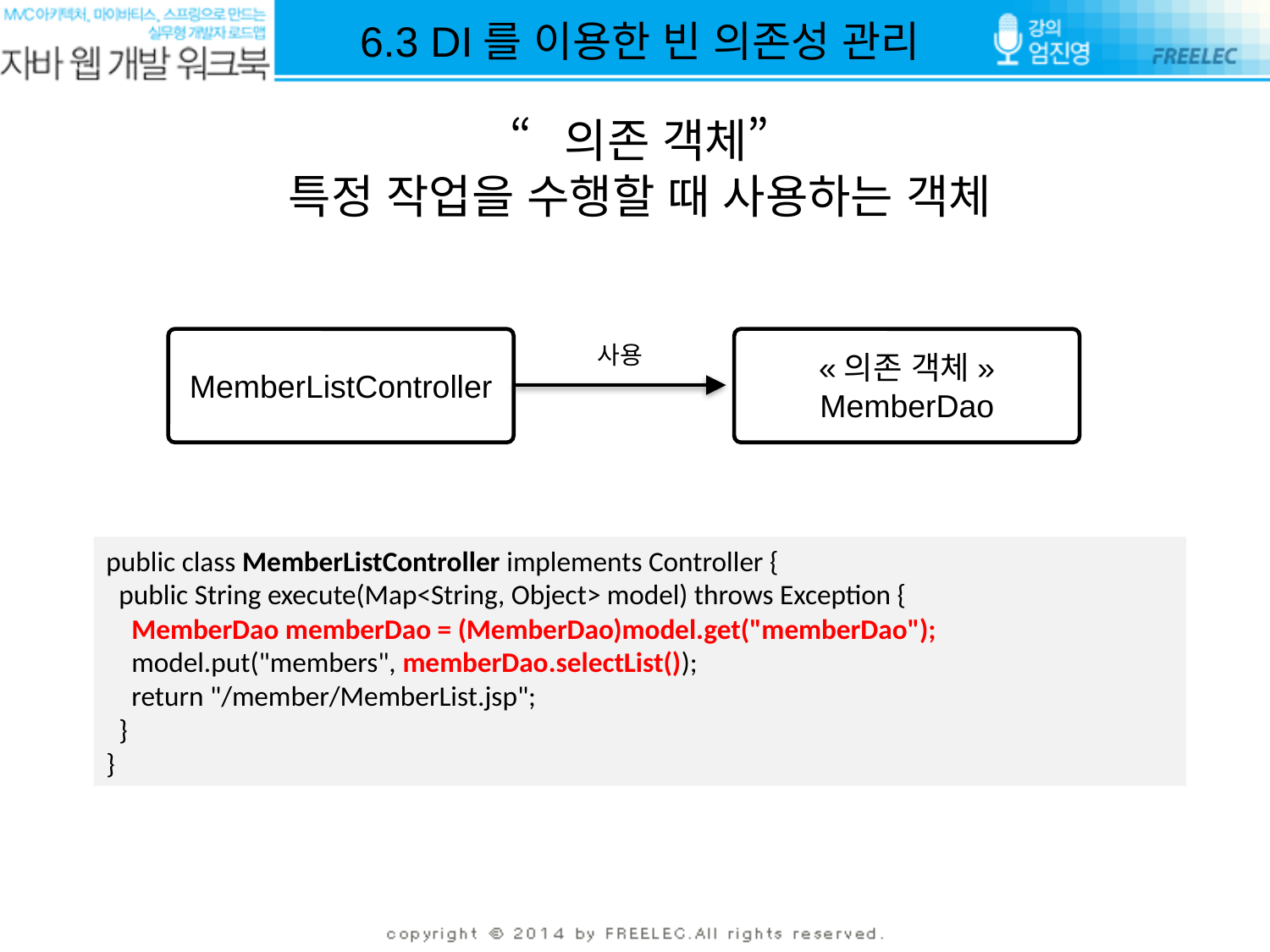

6.3 DI를 이용한 빈 의존성 관리
“의존 객체”
특정 작업을 수행할 때 사용하는 객체
MemberListController
«의존 객체»
MemberDao
사용
public class MemberListController implements Controller {
  public String execute(Map<String, Object> model) throws Exception {
    MemberDao memberDao = (MemberDao)model.get("memberDao");
    model.put("members", memberDao.selectList());
    return "/member/MemberList.jsp";
  }
}